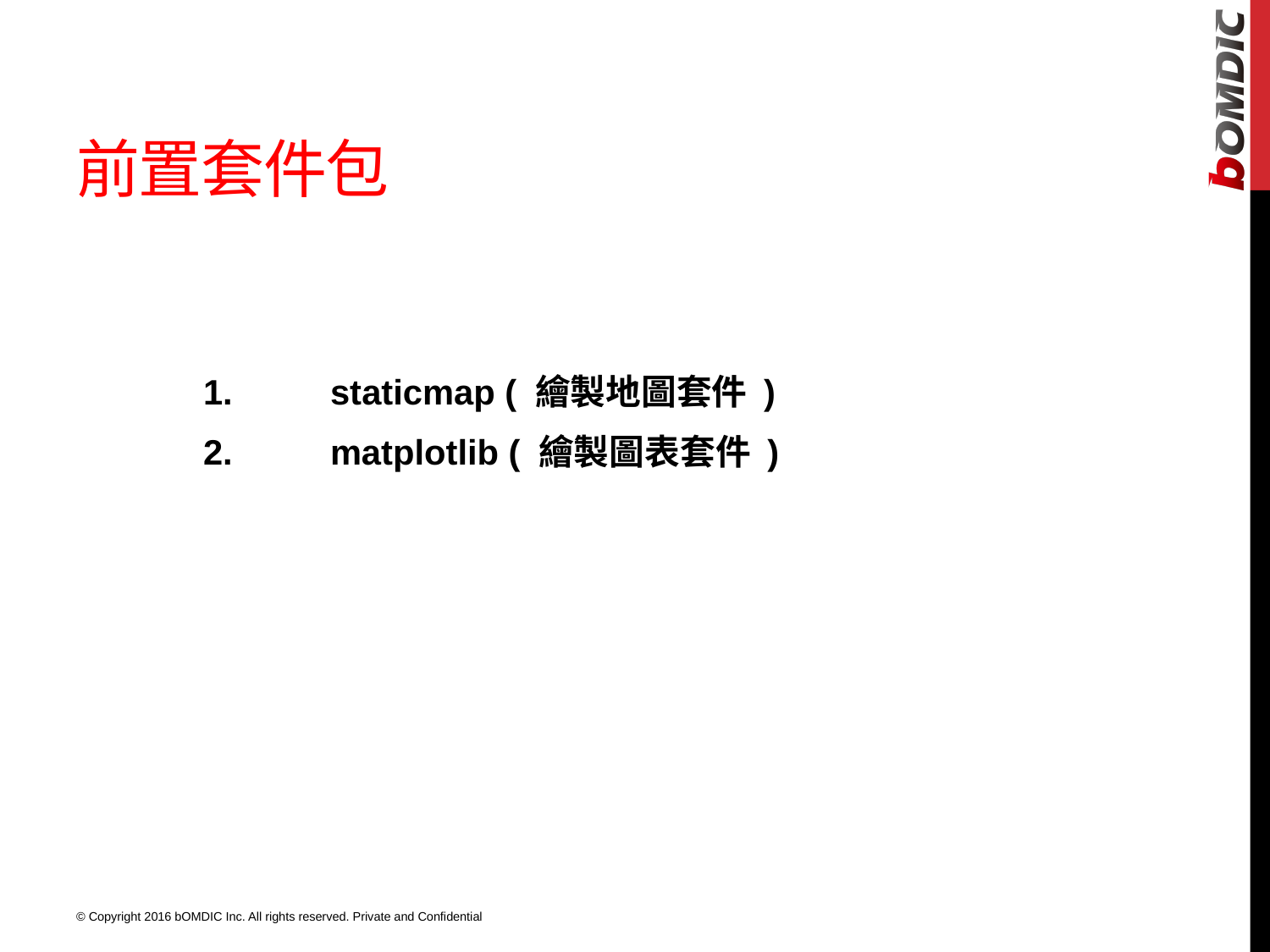

# 前置套件包

	1. 	staticmap ( 繪製地圖套件 )
	2.	matplotlib ( 繪製圖表套件 )